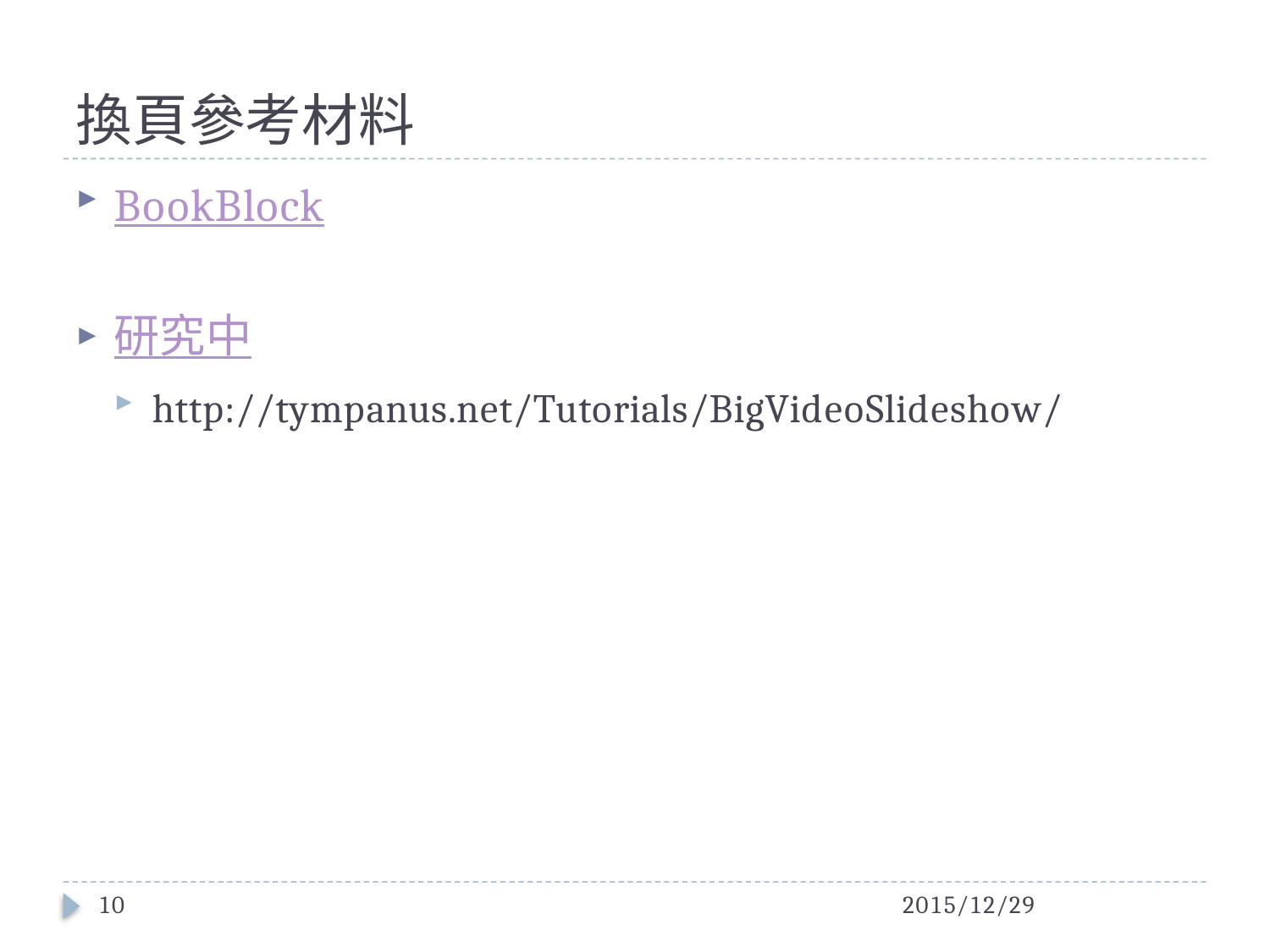

# 換頁參考材料
BookBlock

研究中
http://tympanus.net/Tutorials/BigVideoSlideshow/
10
2015/12/29